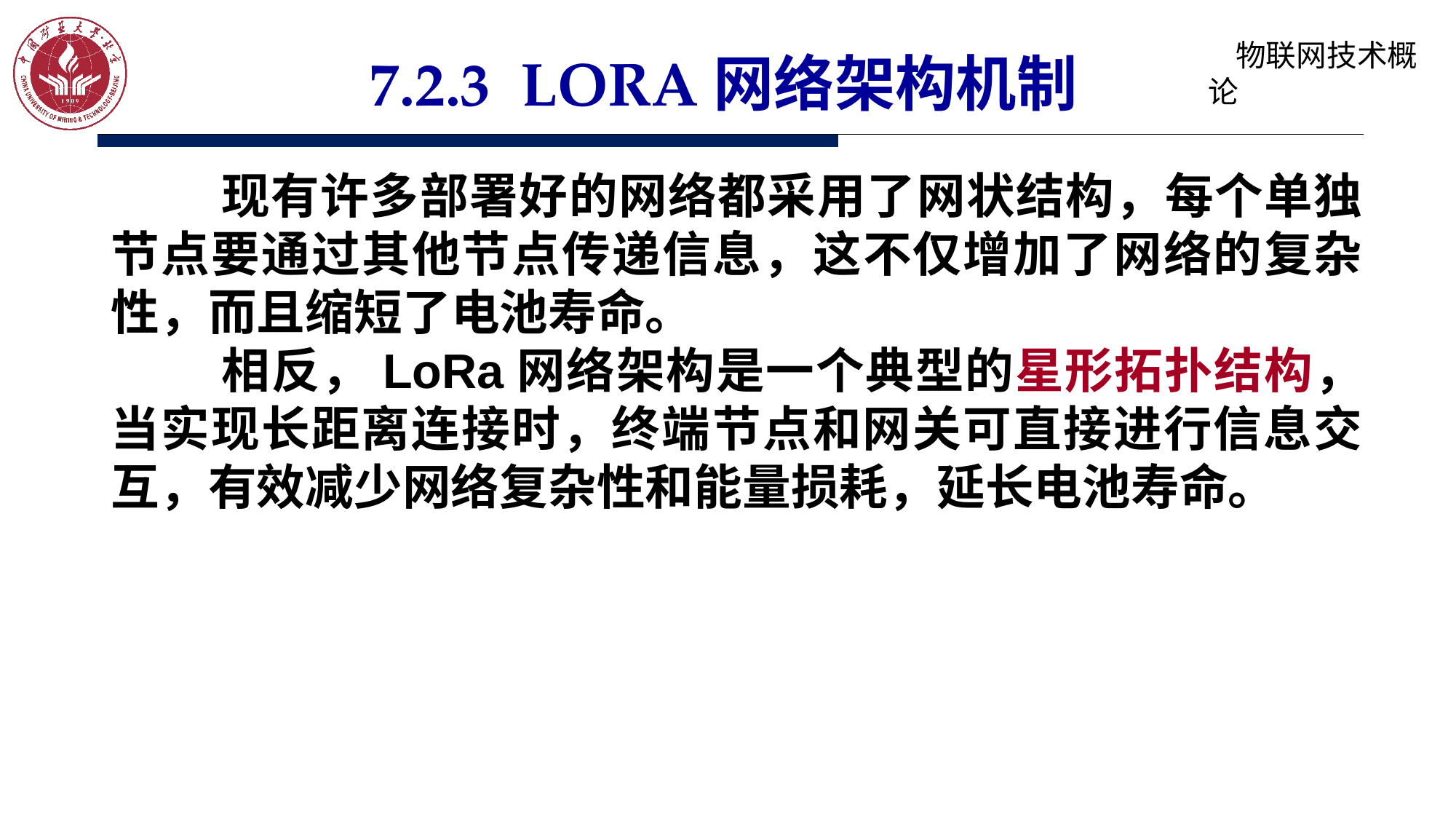

# 7.2.3  LoRa网络架构机制
	现有许多部署好的网络都采用了网状结构，每个单独节点要通过其他节点传递信息，这不仅增加了网络的复杂性，而且缩短了电池寿命。
	相反，LoRa网络架构是一个典型的星形拓扑结构，当实现长距离连接时，终端节点和网关可直接进行信息交互，有效减少网络复杂性和能量损耗，延长电池寿命。